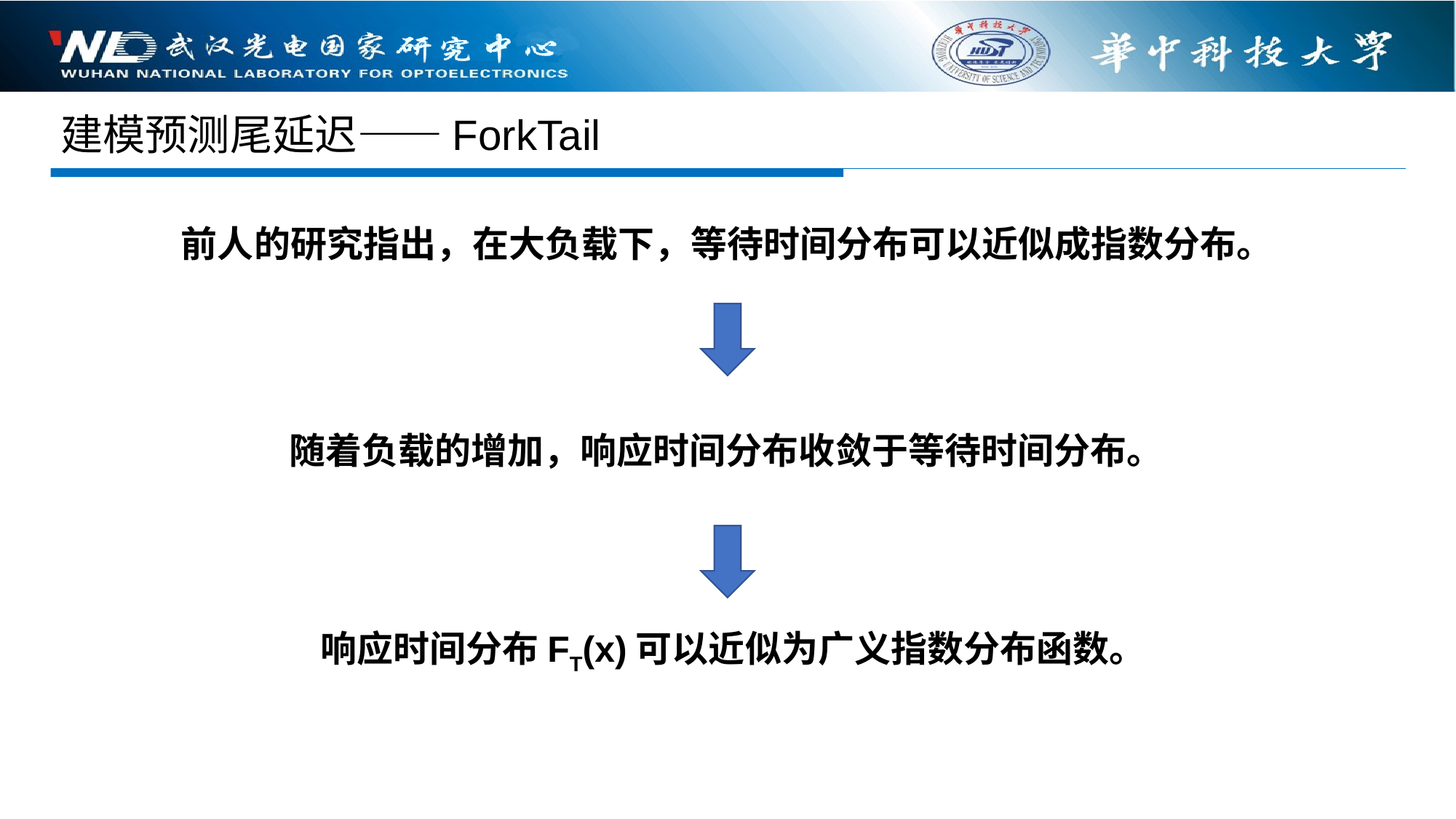

# 建模预测尾延迟——ForkTail
前人的研究指出，在大负载下，等待时间分布可以近似成指数分布。

随着负载的增加，响应时间分布收敛于等待时间分布。

响应时间分布FT(x)可以近似为广义指数分布函数。